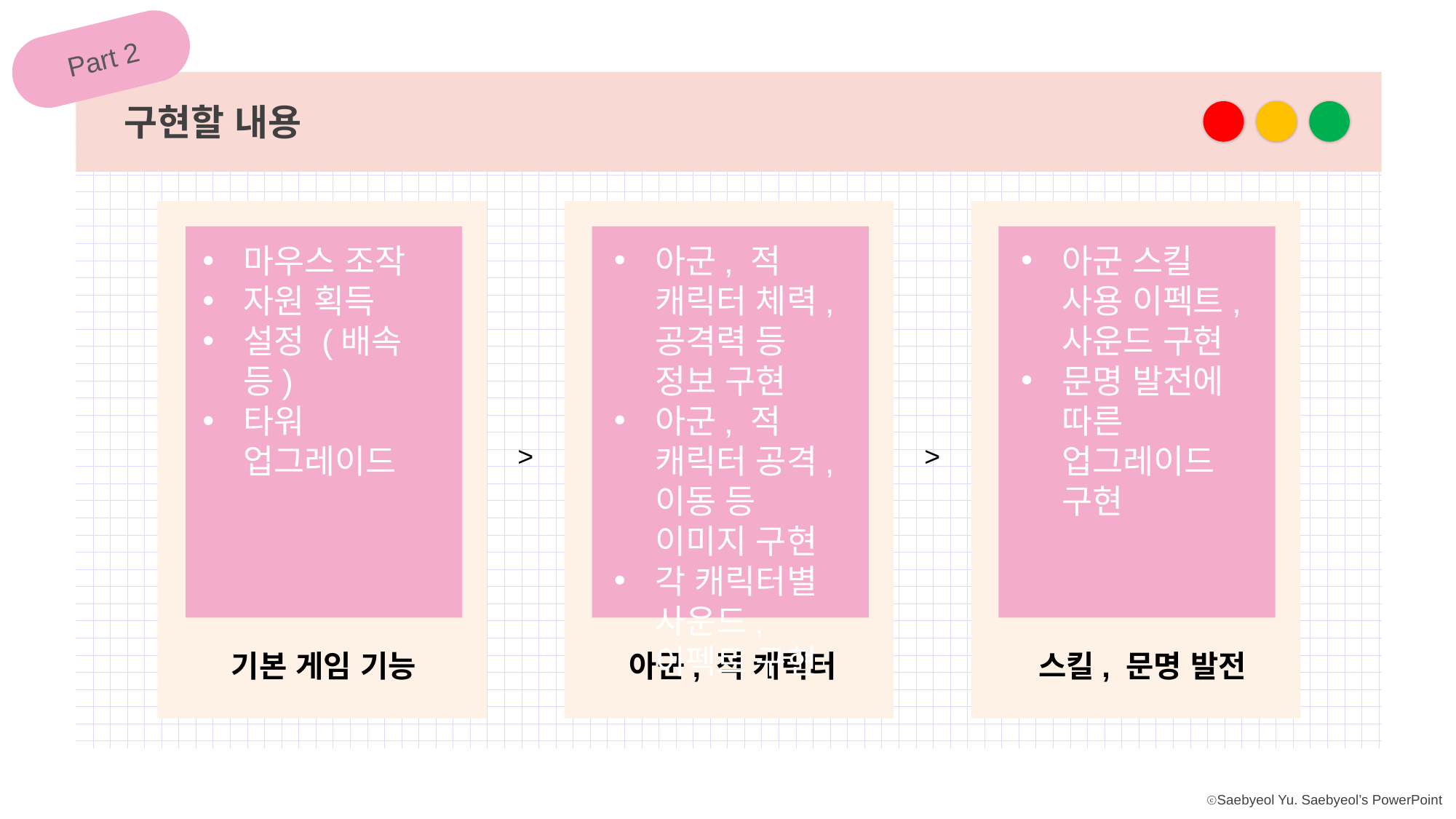

Part 2

구현할 내용

아군 스킬 사용 이펙트, 사운드 구현
문명 발전에 따른 업그레이드 구현
아군, 적 캐릭터 체력, 공격력 등 정보 구현
아군, 적 캐릭터 공격, 이동 등 이미지 구현
각 캐릭터별 사운드, 이펙트 구현

마우스 조작
자원 획득
설정 (배속 등)
타워 업그레이드
>
>
기본 게임 기능
아군, 적 캐릭터
스킬, 문명 발전